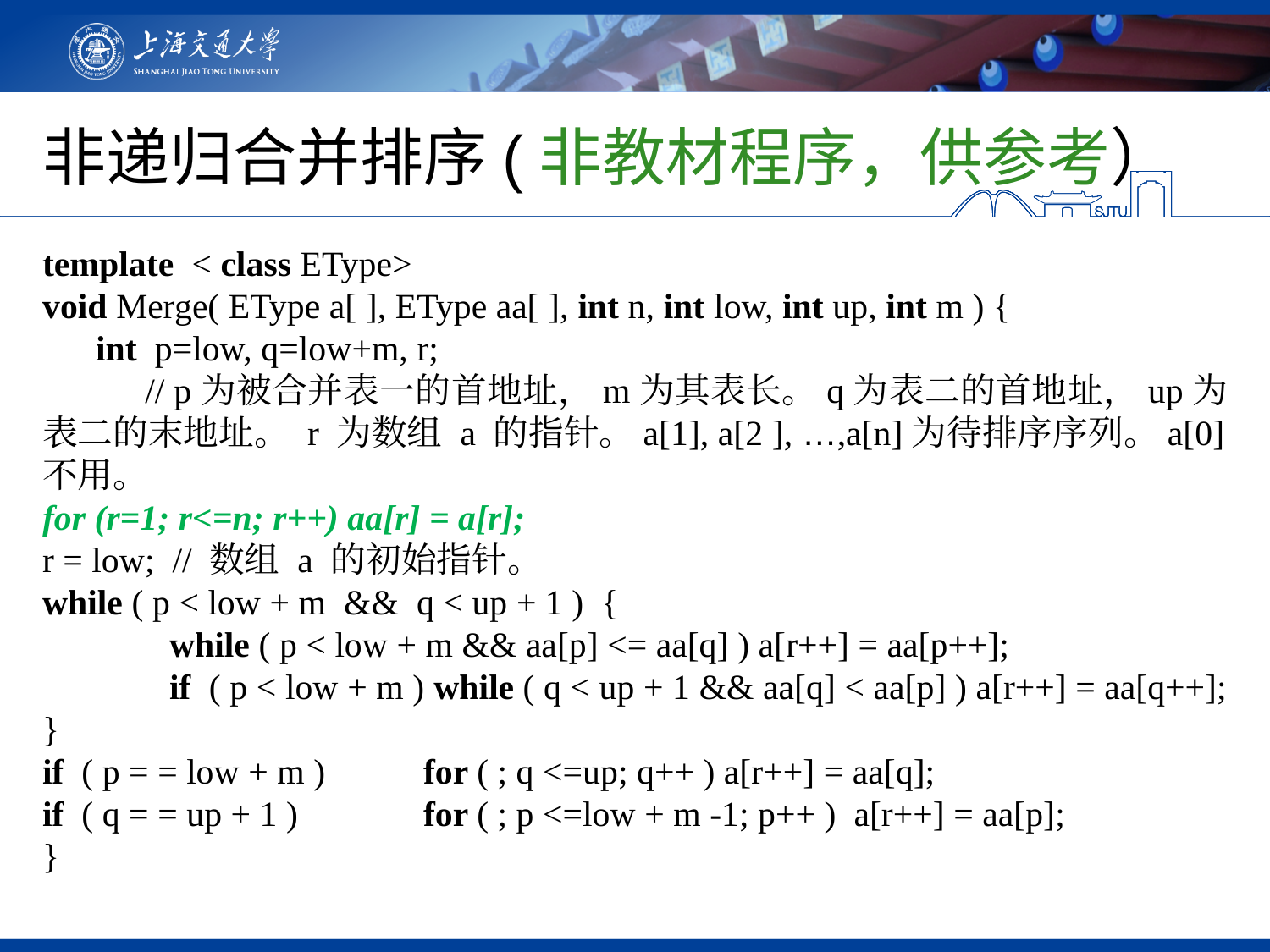

# 非递归合并排序(非教材程序，供参考）
template  < class EType>
void Merge( EType a[ ], EType aa[ ], int n, int low, int up, int m ) {
      int  p=low, q=low+m, r;
           // p为被合并表一的首地址，m为其表长。q为表二的首地址，up为表二的末地址。 r 为数组 a 的指针。a[1], a[2 ], …,a[n]为待排序序列。a[0]不用。
for (r=1; r<=n; r++) aa[r] = a[r];
r = low;  // 数组 a 的初始指针。
while ( p < low + m  &&  q < up + 1 )  {
	while ( p < low + m && aa[p] <= aa[q] ) a[r++] = aa[p++];
	if  ( p < low + m ) while ( q < up + 1 && aa[q] < aa[p] ) a[r++] = aa[q++];
}
if  ( p = = low + m )	for ( ; q <=up; q++ ) a[r++] = aa[q];
if  ( q = = up + 1 )	for ( ; p <=low + m -1; p++ )  a[r++] = aa[p];
}